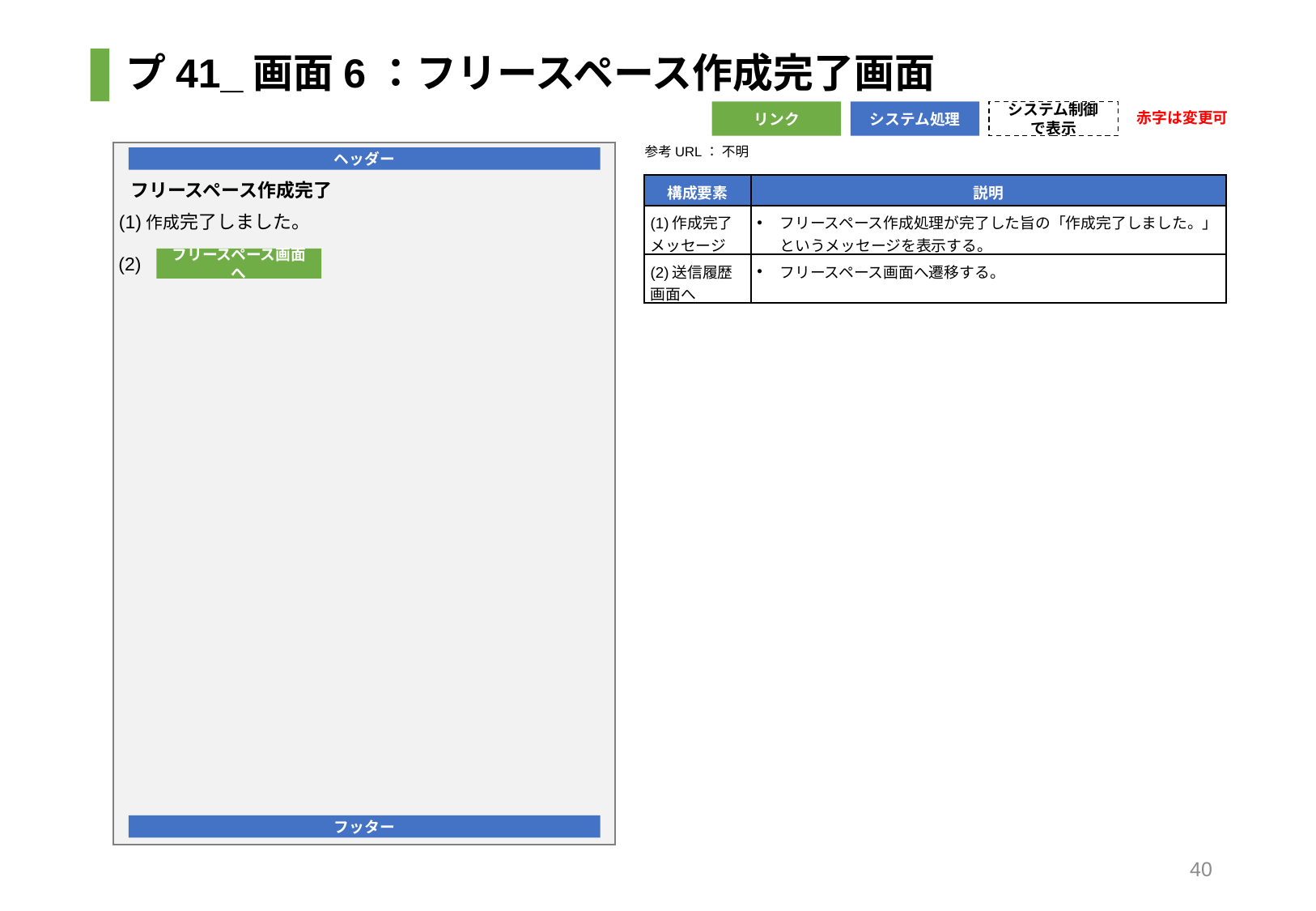

# プ41_画面6：フリースペース作成完了画面
赤字は変更可
リンク
システム処理
システム制御で表示
参考URL： 不明

ヘッダー
フリースペース作成完了
| 構成要素 | 説明 |
| --- | --- |
| (1)作成完了メッセージ | フリースペース作成処理が完了した旨の「作成完了しました。」というメッセージを表示する。 |
| (2)送信履歴画面へ | フリースペース画面へ遷移する。 |
(1)
作成完了しました。
(2)
フリースペース画面へ
フッター
40